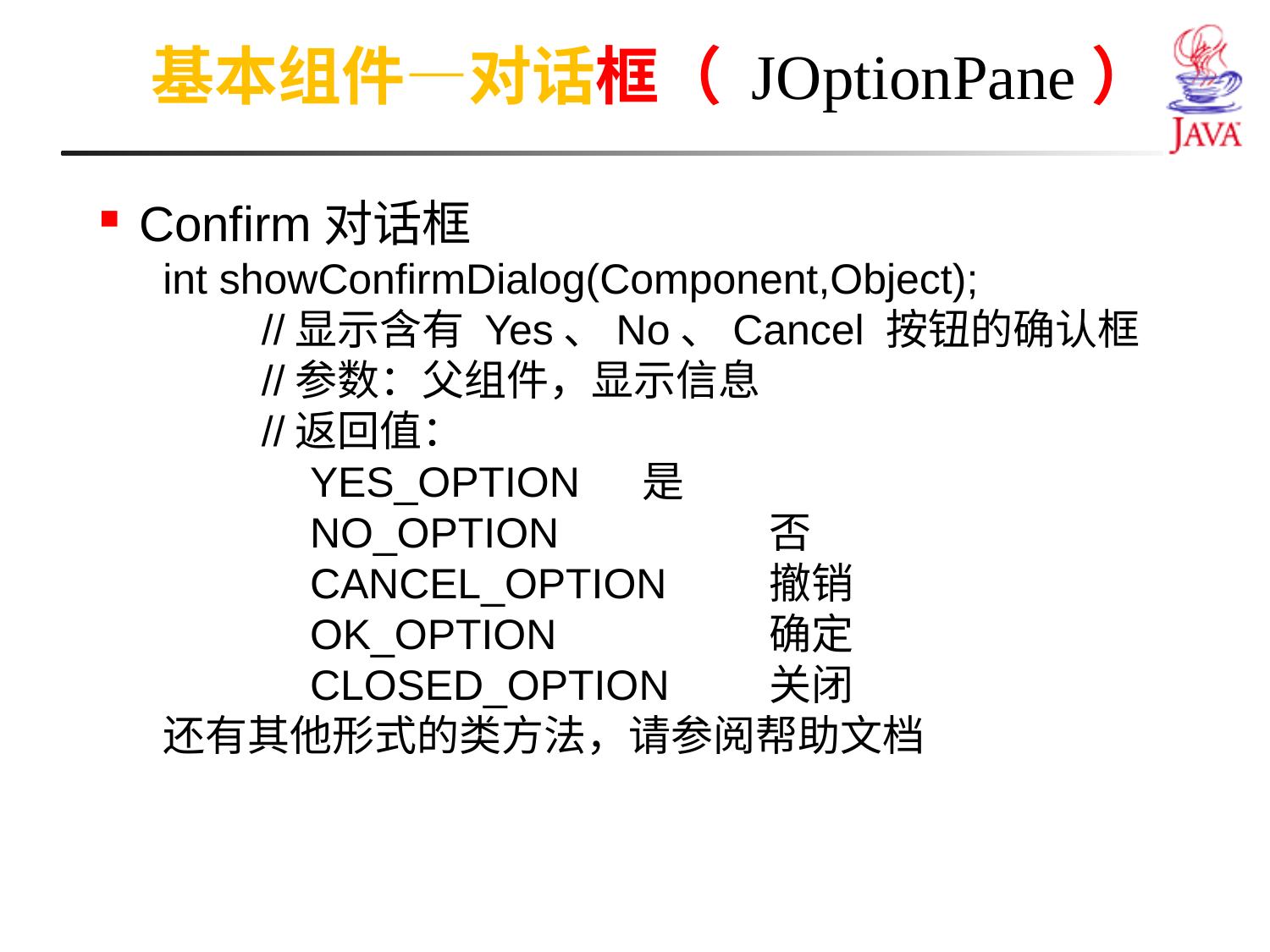

基本组件—对话框（ JOptionPane）

Confirm对话框
int showConfirmDialog(Component,Object);
//显示含有 Yes、No、Cancel 按钮的确认框
//参数：父组件，显示信息
//返回值：
    YES_OPTION	是
    NO_OPTION		否
    CANCEL_OPTION	撤销
    OK_OPTION		确定
    CLOSED_OPTION	关闭
还有其他形式的类方法，请参阅帮助文档